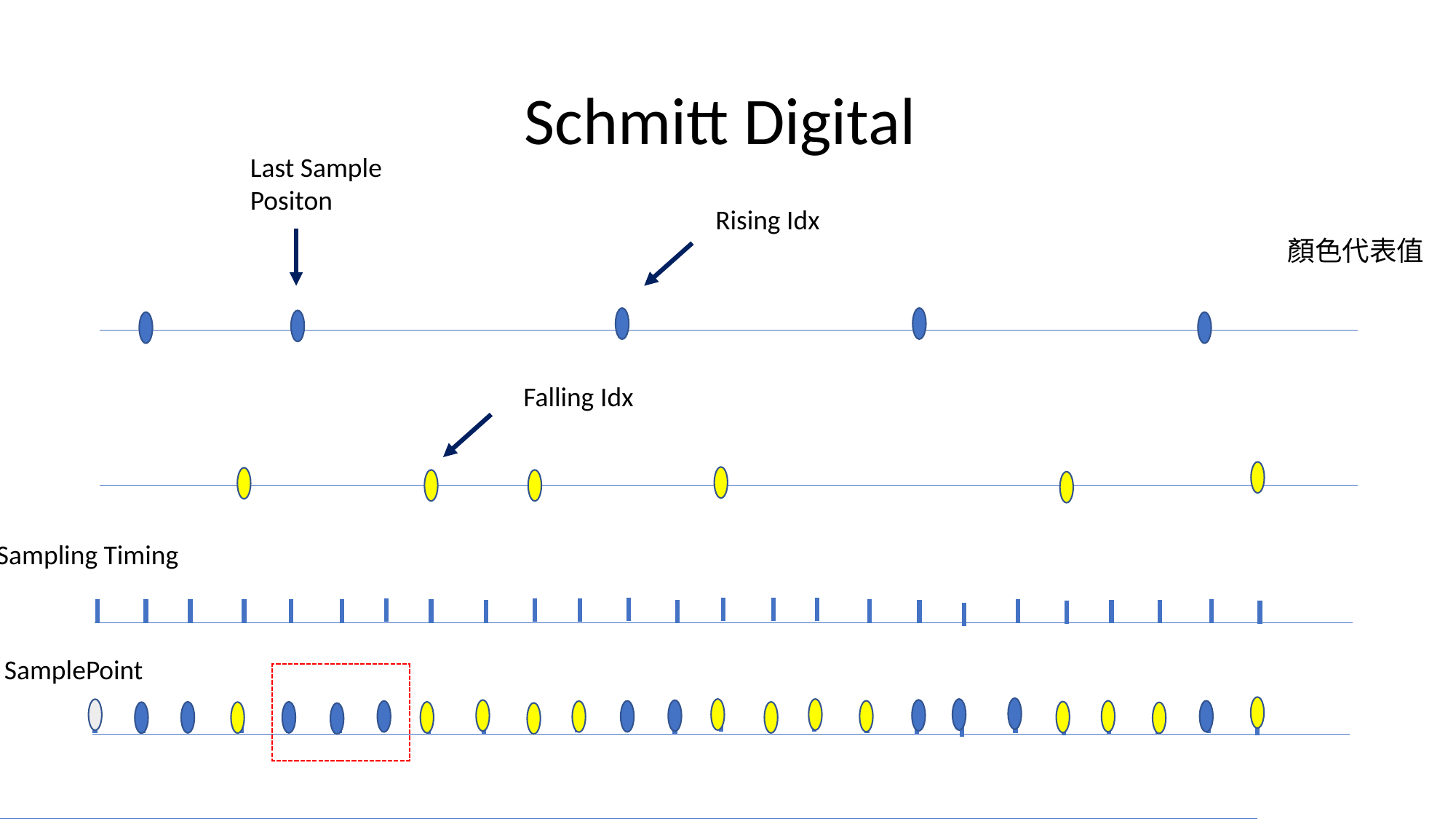

# Schmitt Digital
Last Sample Positon
Rising Idx
顏色代表值

Falling Idx

Sampling Timing
SamplePoint